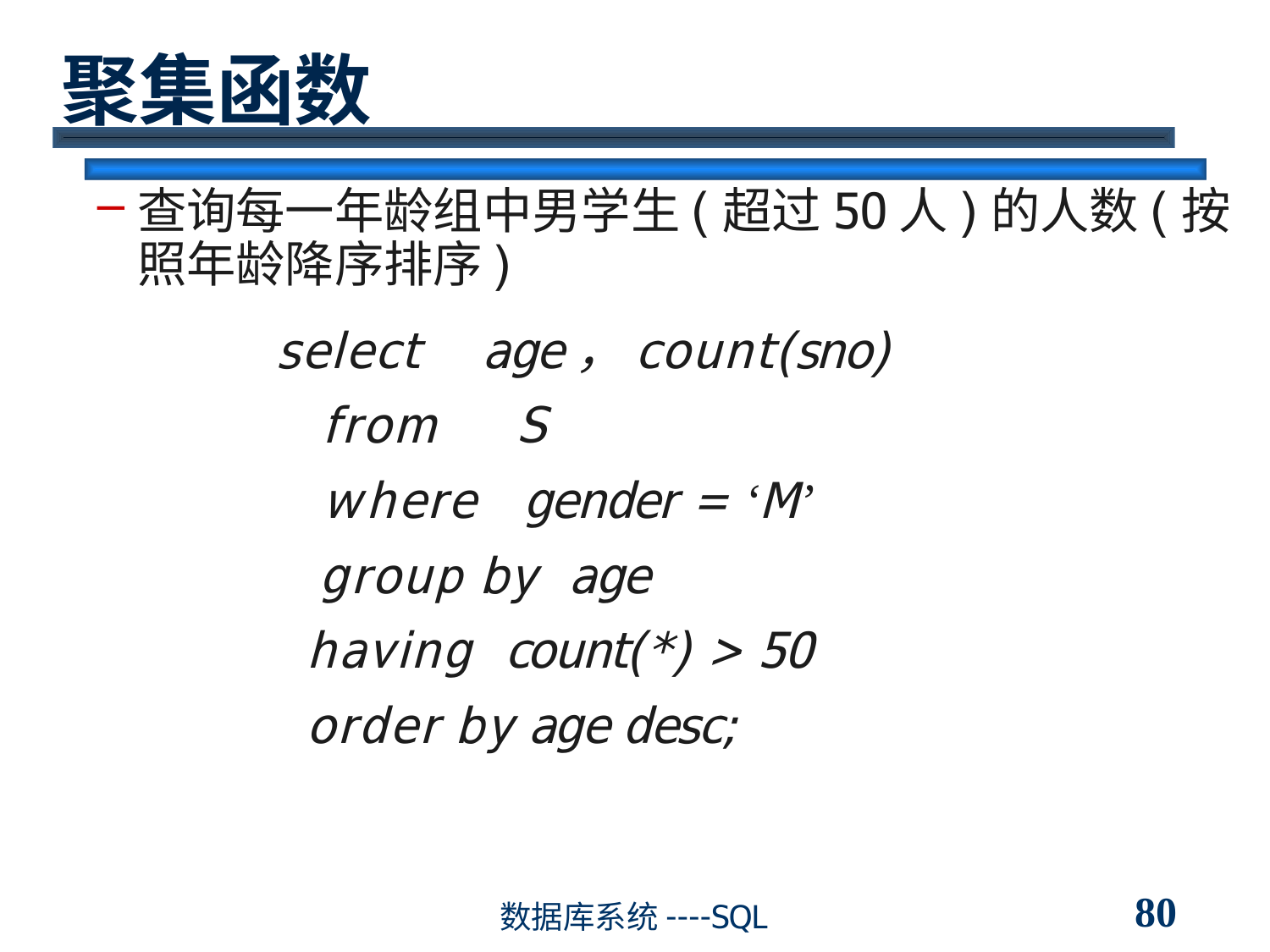

# 聚集函数
查询每一年龄组中男学生(超过50人)的人数(按照年龄降序排序)

select    age，count(sno)
   from     S
   where   gender = ‘M’
   group by  age
  having  count(*) > 50
  order by age desc;

80
数据库系统----SQL